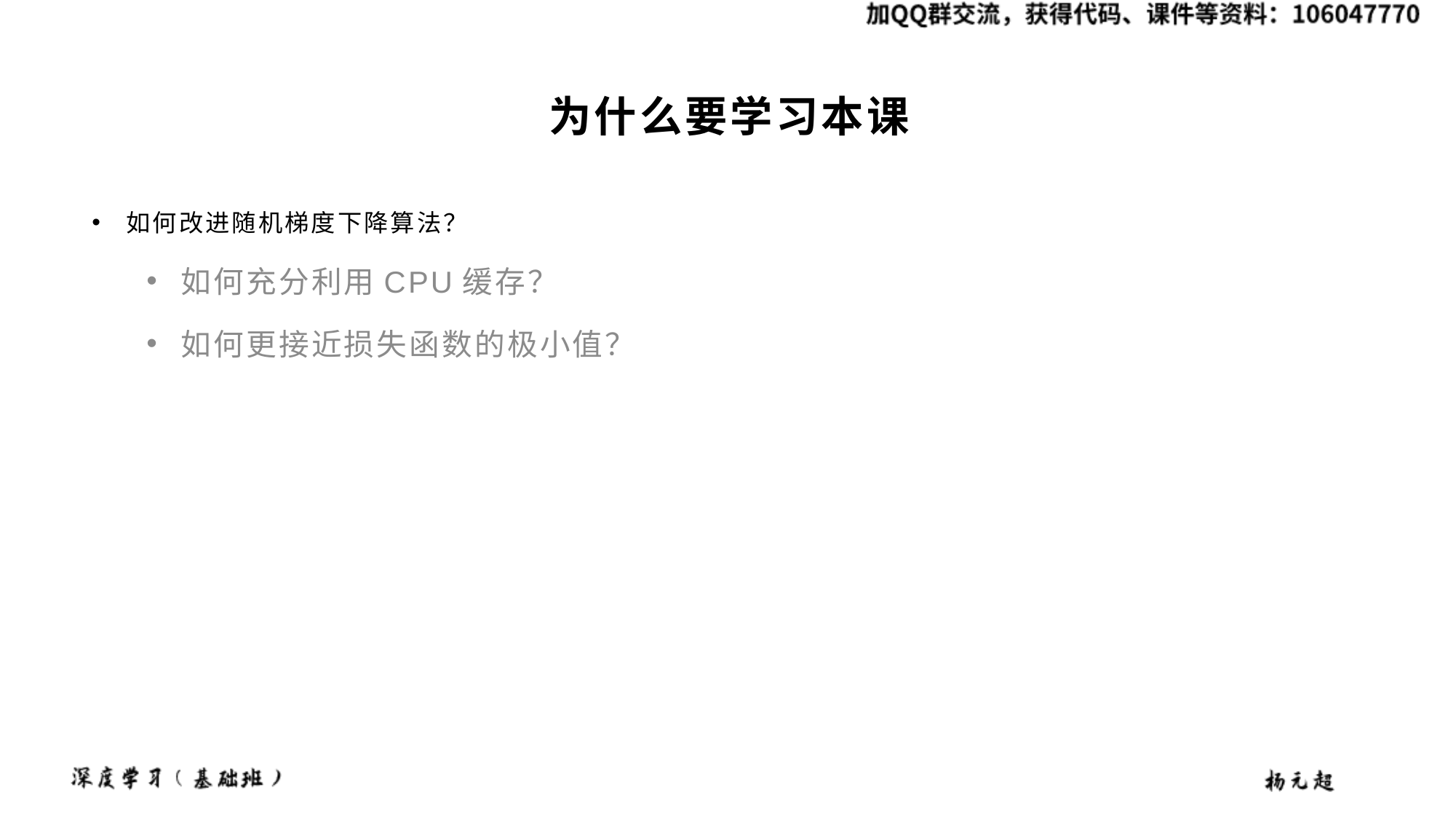

# 为什么要学习本课
如何改进随机梯度下降算法？
如何充分利用CPU缓存？
如何更接近损失函数的极小值？